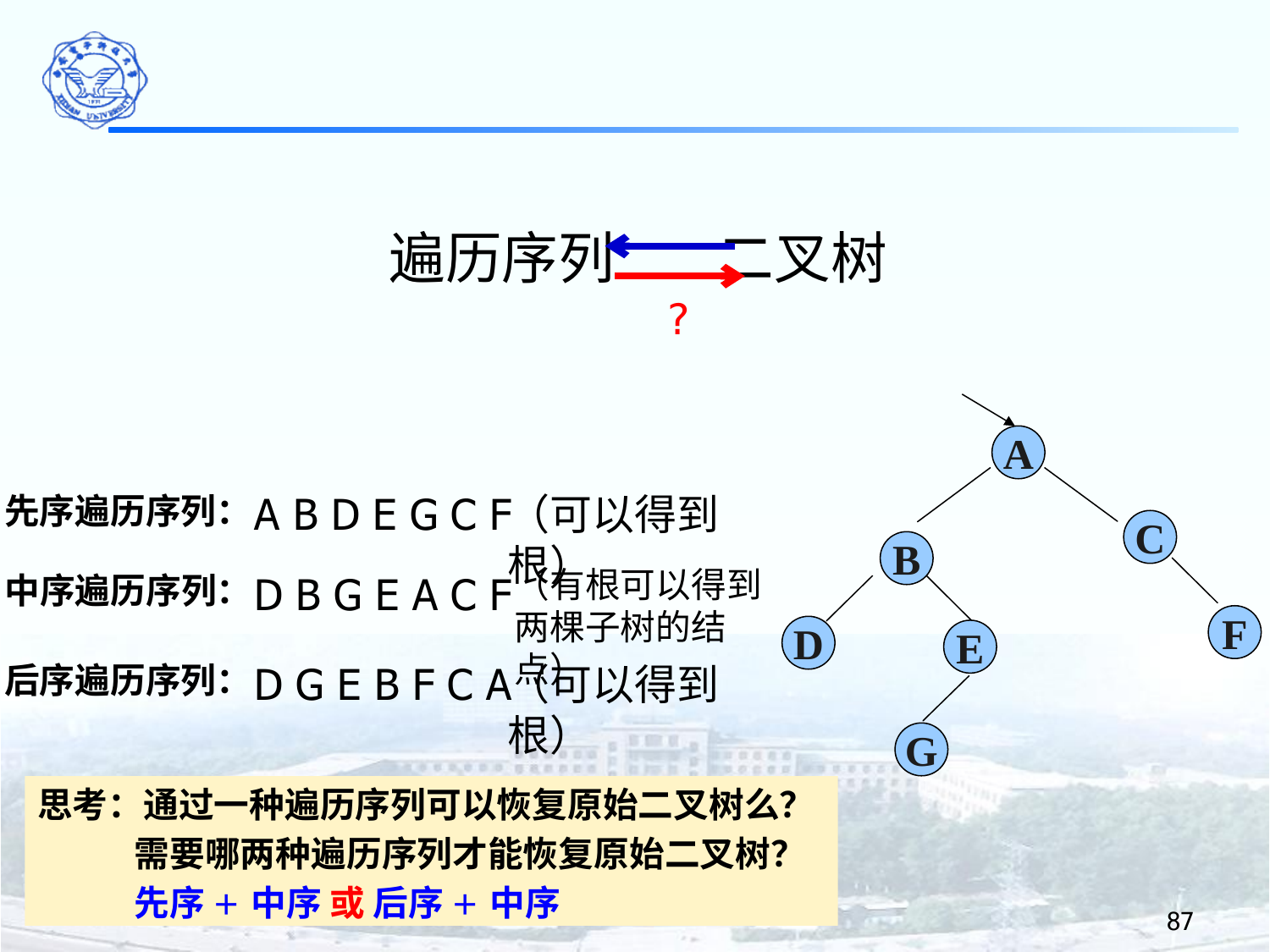

遍历序列            二叉树
?

A

（可以得到根）
A B D E G C F
先序遍历序列：
C
B
（有根可以得到两棵子树的结点）

中序遍历序列：
D B G E A C F

F
D
E
后序遍历序列：
D G E B F C A
（可以得到根）

G
思考：通过一种遍历序列可以恢复原始二叉树么？
           需要哪两种遍历序列才能恢复原始二叉树？
           先序+中序 或 后序+中序
87